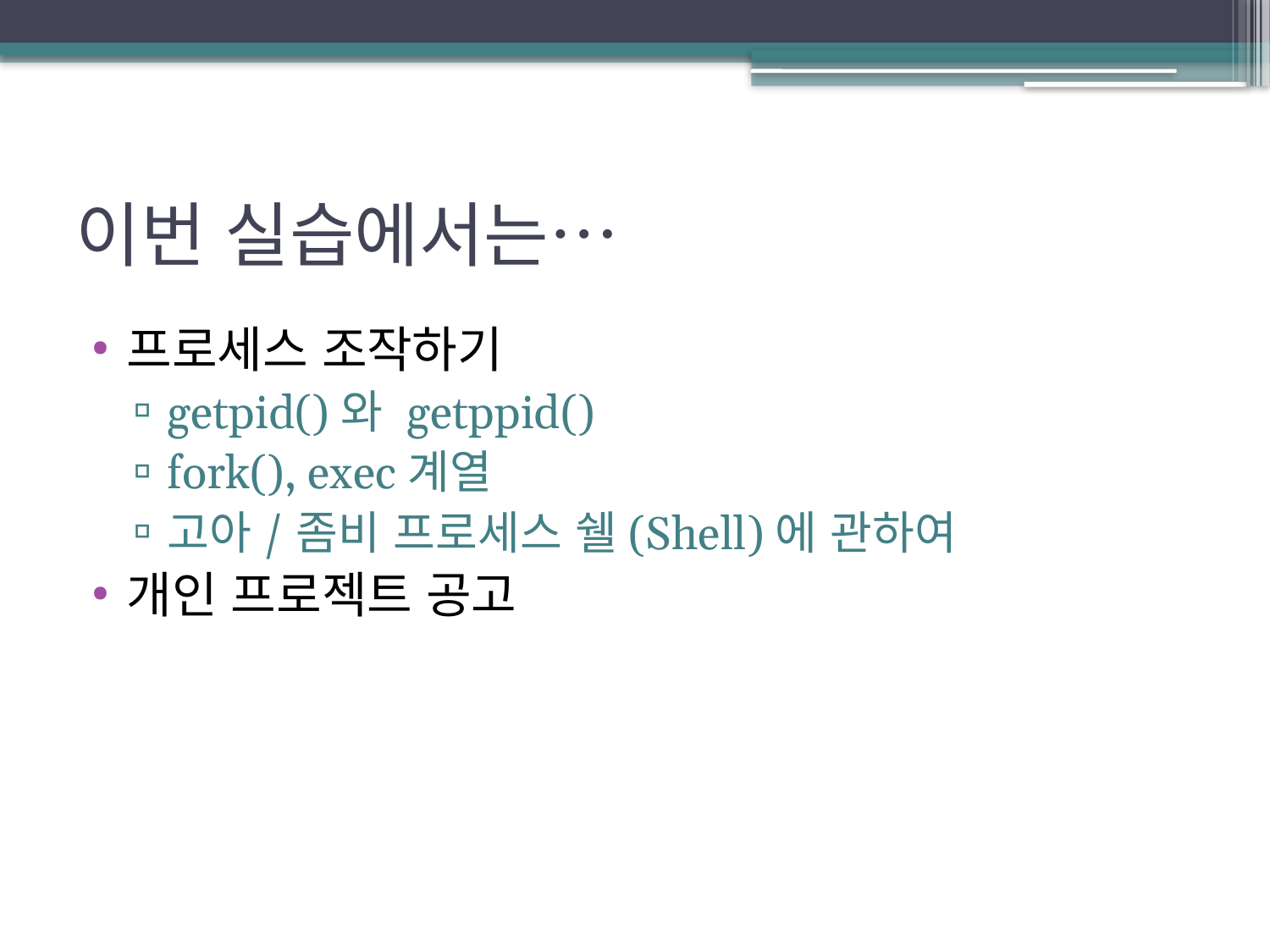

# 이번 실습에서는…
프로세스 조작하기
getpid()와 getppid()
fork(), exec계열
고아/좀비 프로세스 쉘(Shell)에 관하여
개인 프로젝트 공고